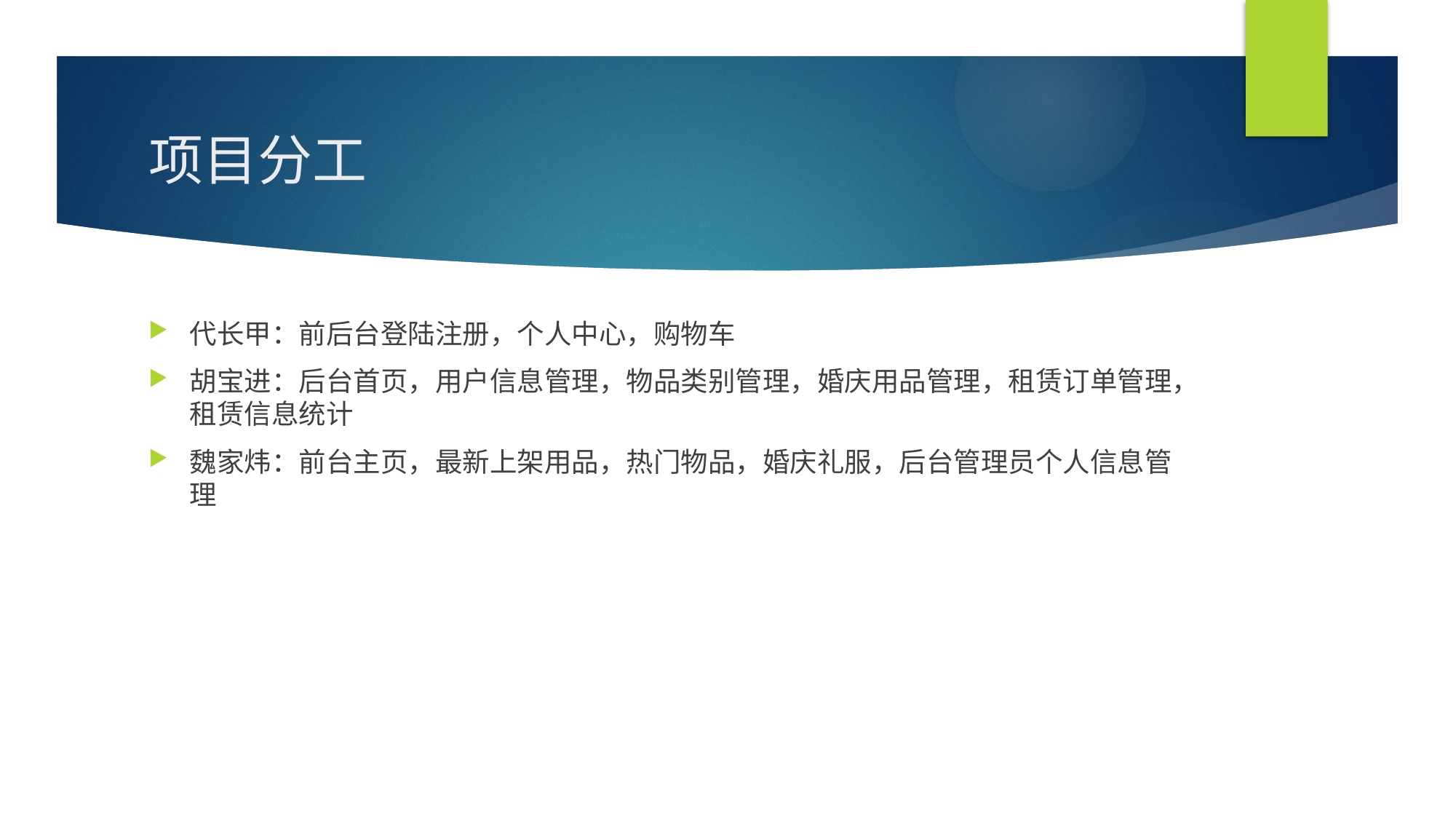

# 项目分工
代长甲：前后台登陆注册，个人中心，购物车
胡宝进：后台首页，用户信息管理，物品类别管理，婚庆用品管理，租赁订单管理，租赁信息统计
魏家炜：前台主页，最新上架用品，热门物品，婚庆礼服，后台管理员个人信息管理